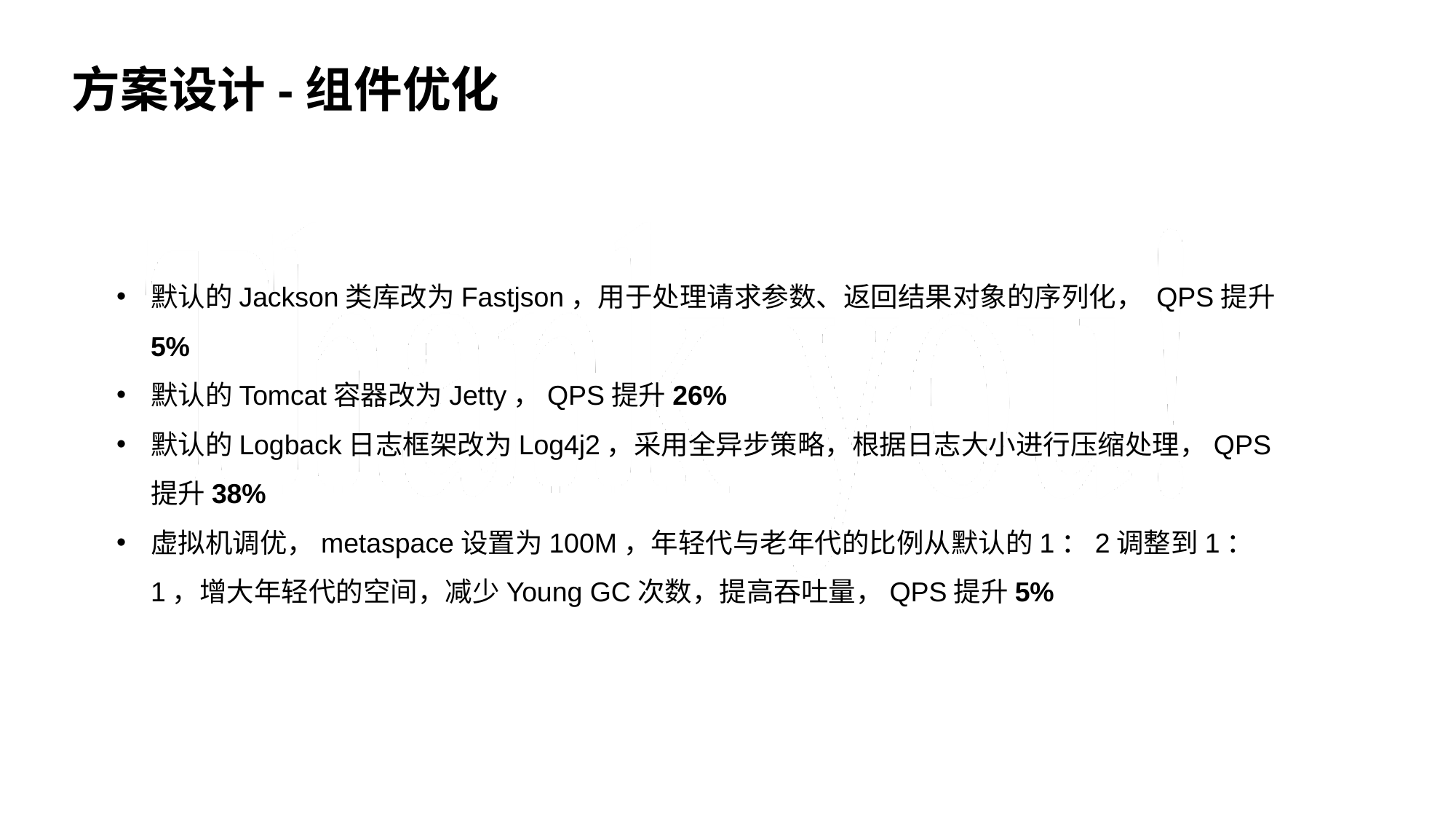

方案设计-组件优化
默认的Jackson类库改为Fastjson，用于处理请求参数、返回结果对象的序列化， QPS提升5%
默认的Tomcat容器改为Jetty，QPS提升26%
默认的Logback日志框架改为Log4j2，采用全异步策略，根据日志大小进行压缩处理，QPS提升38%
虚拟机调优，metaspace设置为100M，年轻代与老年代的比例从默认的1：2调整到1：1，增大年轻代的空间，减少Young GC次数，提高吞吐量，QPS提升5%